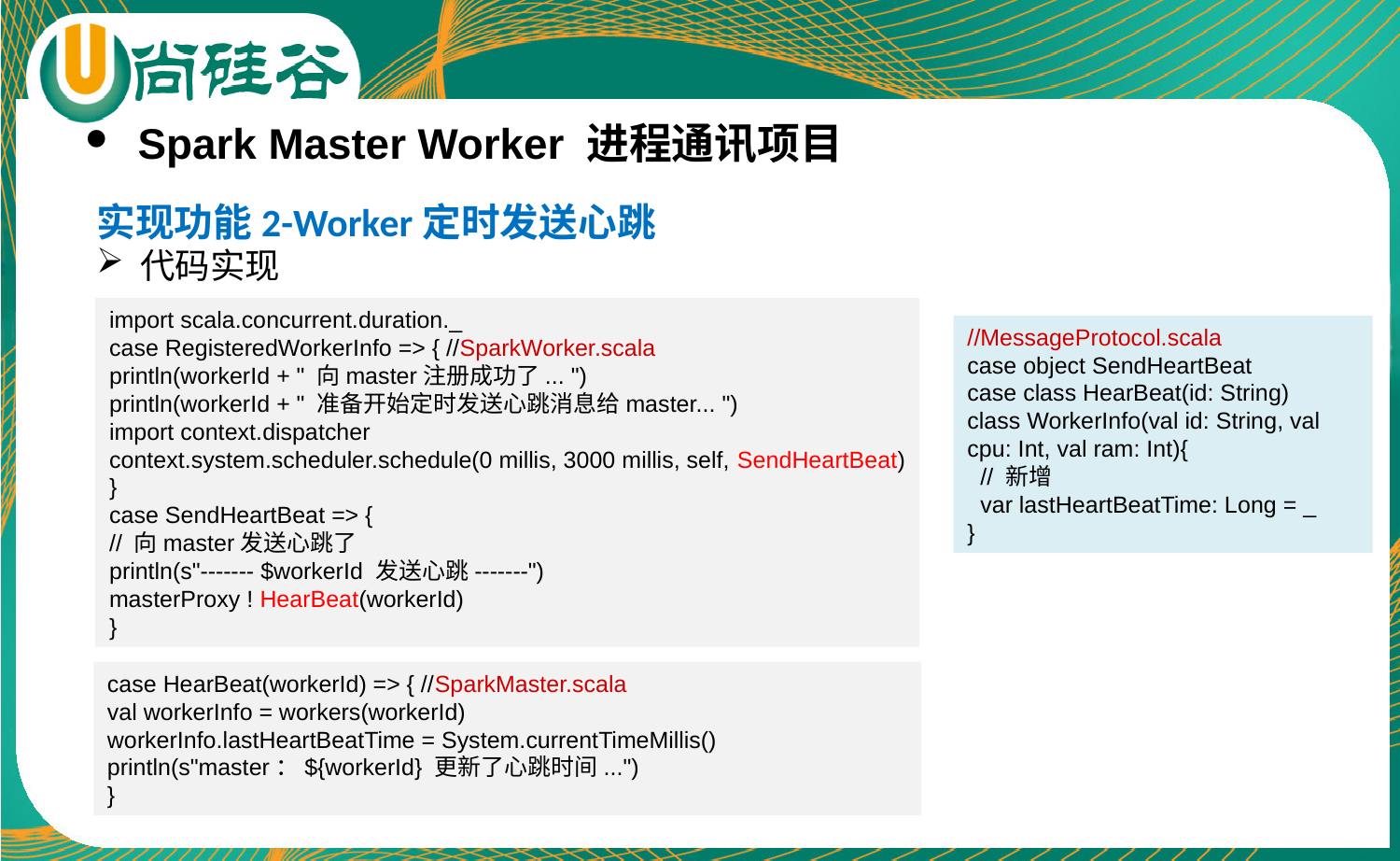

Spark Master Worker 进程通讯项目

实现功能2-Worker定时发送心跳
代码实现

import scala.concurrent.duration._
case RegisteredWorkerInfo => { //SparkWorker.scala
println(workerId + " 向master注册成功了... ")
println(workerId + " 准备开始定时发送心跳消息给master... ")
import context.dispatcher
context.system.scheduler.schedule(0 millis, 3000 millis, self, SendHeartBeat)
}
case SendHeartBeat => {
// 向master发送心跳了
println(s"------- $workerId 发送心跳-------")
masterProxy ! HearBeat(workerId)
}
//MessageProtocol.scala
case object SendHeartBeat
case class HearBeat(id: String)
class WorkerInfo(val id: String, val cpu: Int, val ram: Int){
  // 新增
  var lastHeartBeatTime: Long = _
}
case HearBeat(workerId) => { //SparkMaster.scala
val workerInfo = workers(workerId)
workerInfo.lastHeartBeatTime = System.currentTimeMillis()
println(s"master：${workerId} 更新了心跳时间...")
}